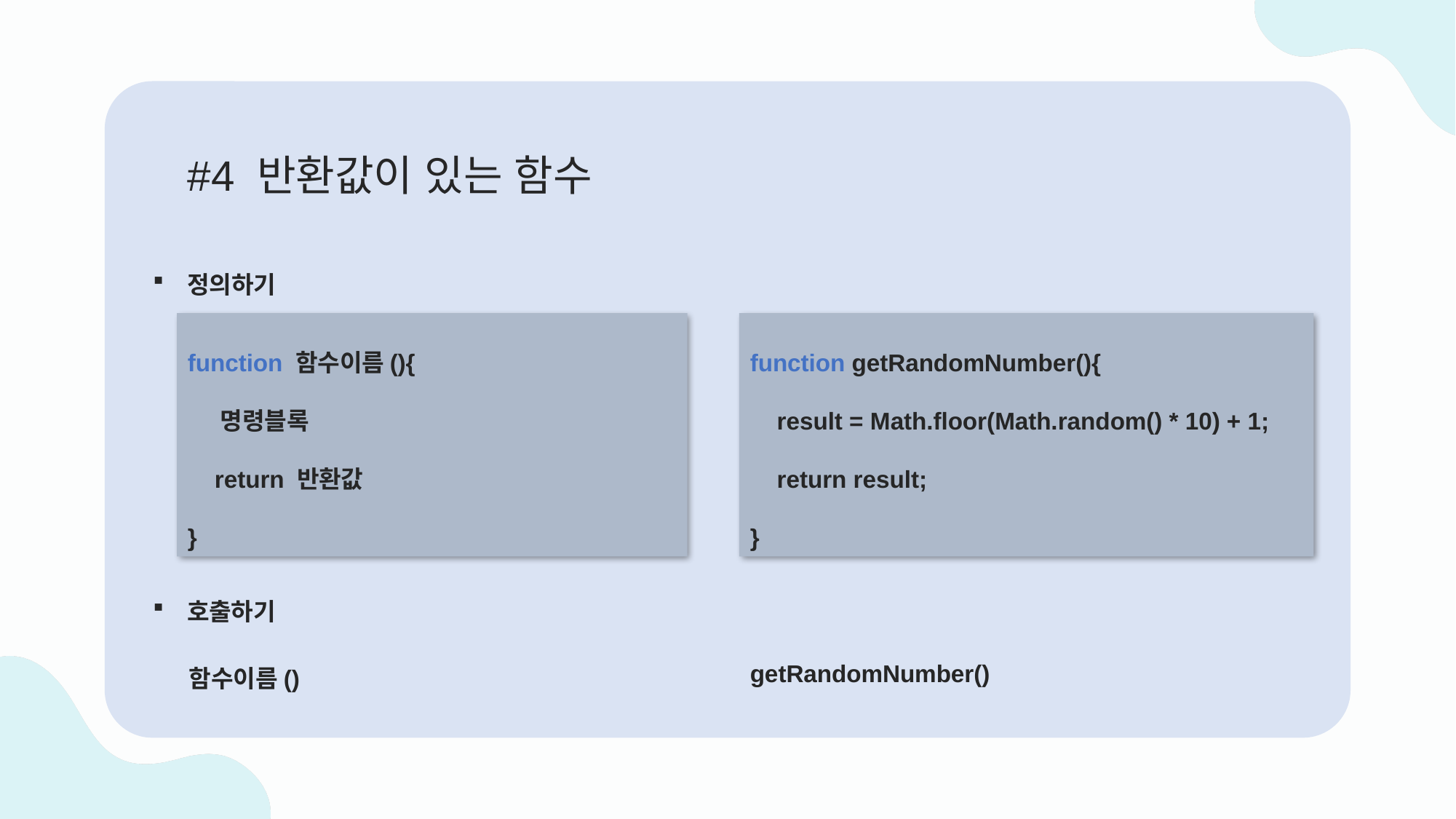

#4 반환값이 있는 함수
정의하기
function 함수이름(){
    명령블록
    return 반환값
}
function getRandomNumber(){
    result = Math.floor(Math.random() * 10) + 1;
    return result;
}
호출하기
getRandomNumber()
함수이름()